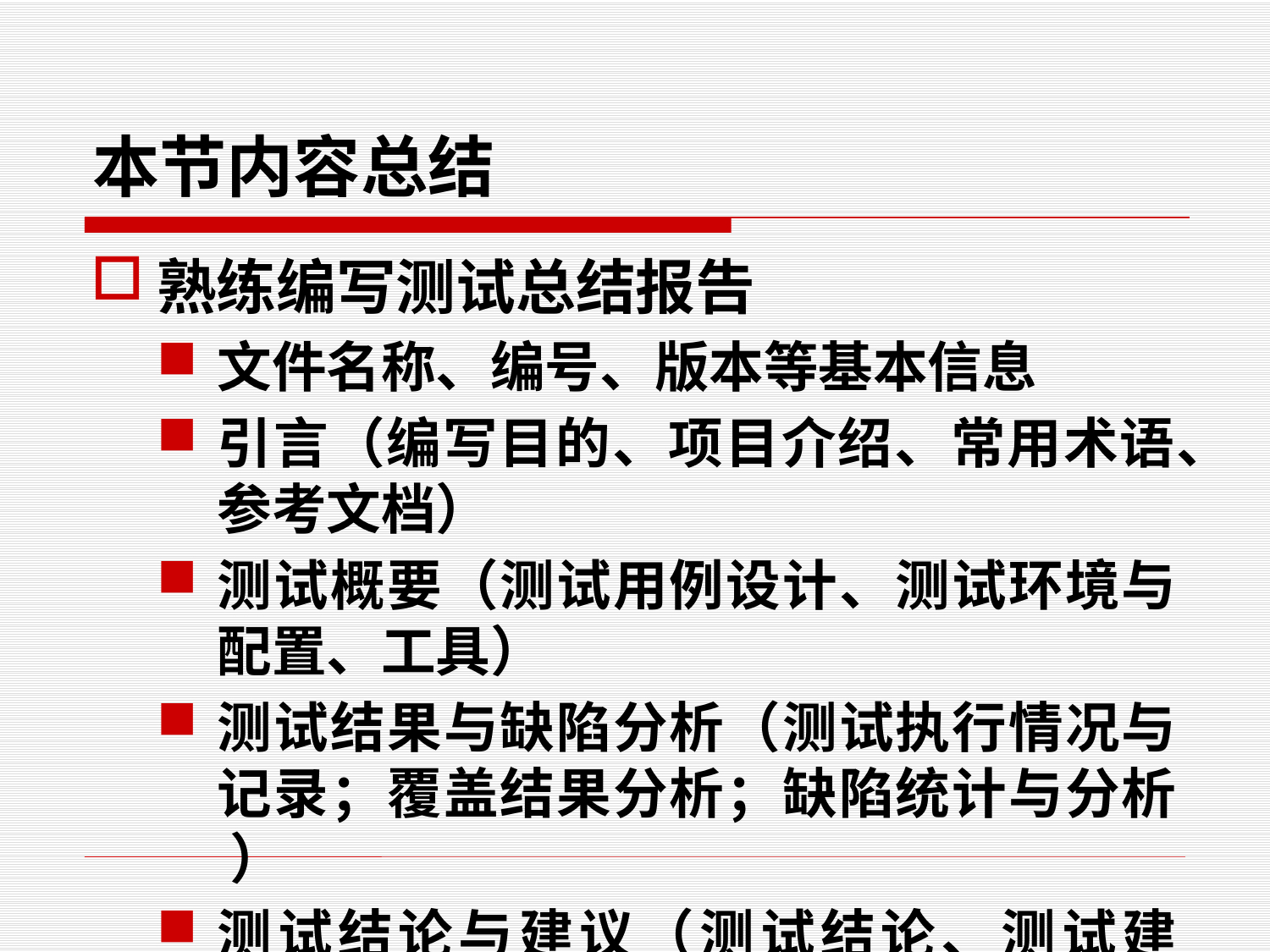

# 本节内容总结
熟练编写测试总结报告
文件名称、编号、版本等基本信息
引言（编写目的、项目介绍、常用术语、参考文档）
测试概要（测试用例设计、测试环境与配置、工具）
测试结果与缺陷分析（测试执行情况与记录；覆盖结果分析；缺陷统计与分析 ）
测试结论与建议（测试结论、测试建议）